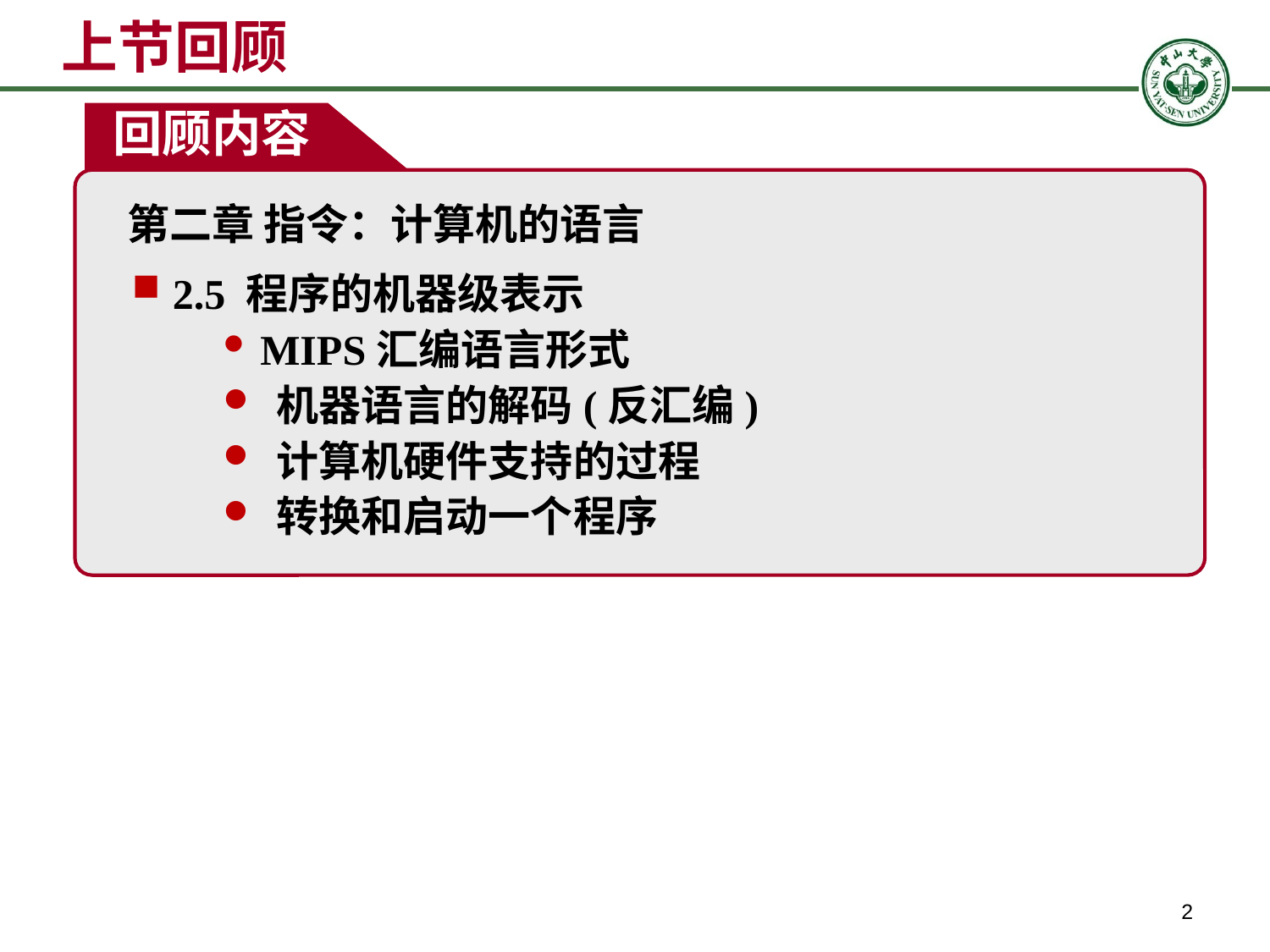

上节回顾
回顾内容

第二章 指令：计算机的语言
 2.5 程序的机器级表示
 MIPS汇编语言形式
 机器语言的解码(反汇编)
 计算机硬件支持的过程
 转换和启动一个程序